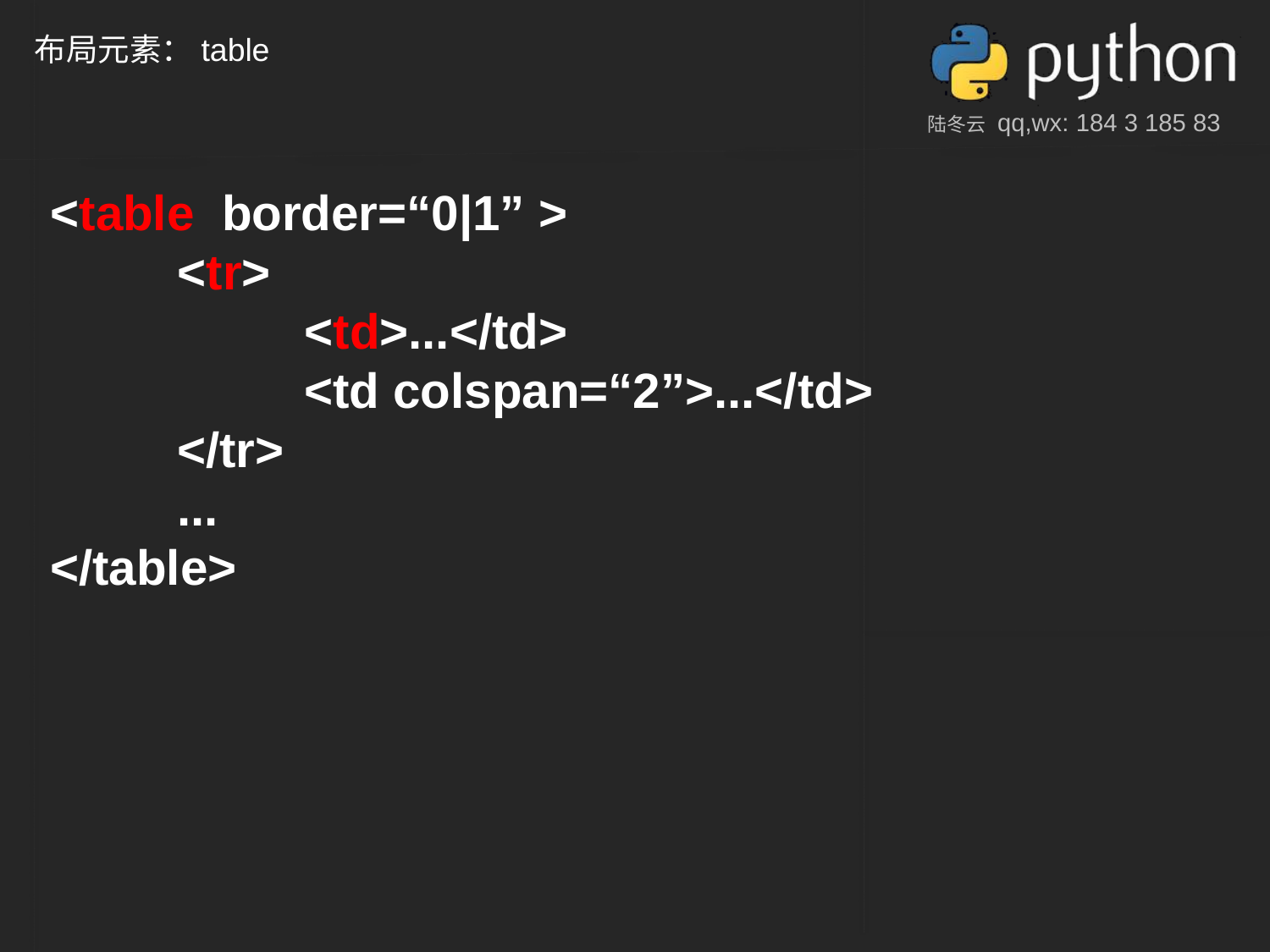

布局元素：table
<table  border=“0|1” >
	<tr>
		<td>...</td>
		<td colspan=“2”>...</td>
	</tr>
	...
</table>